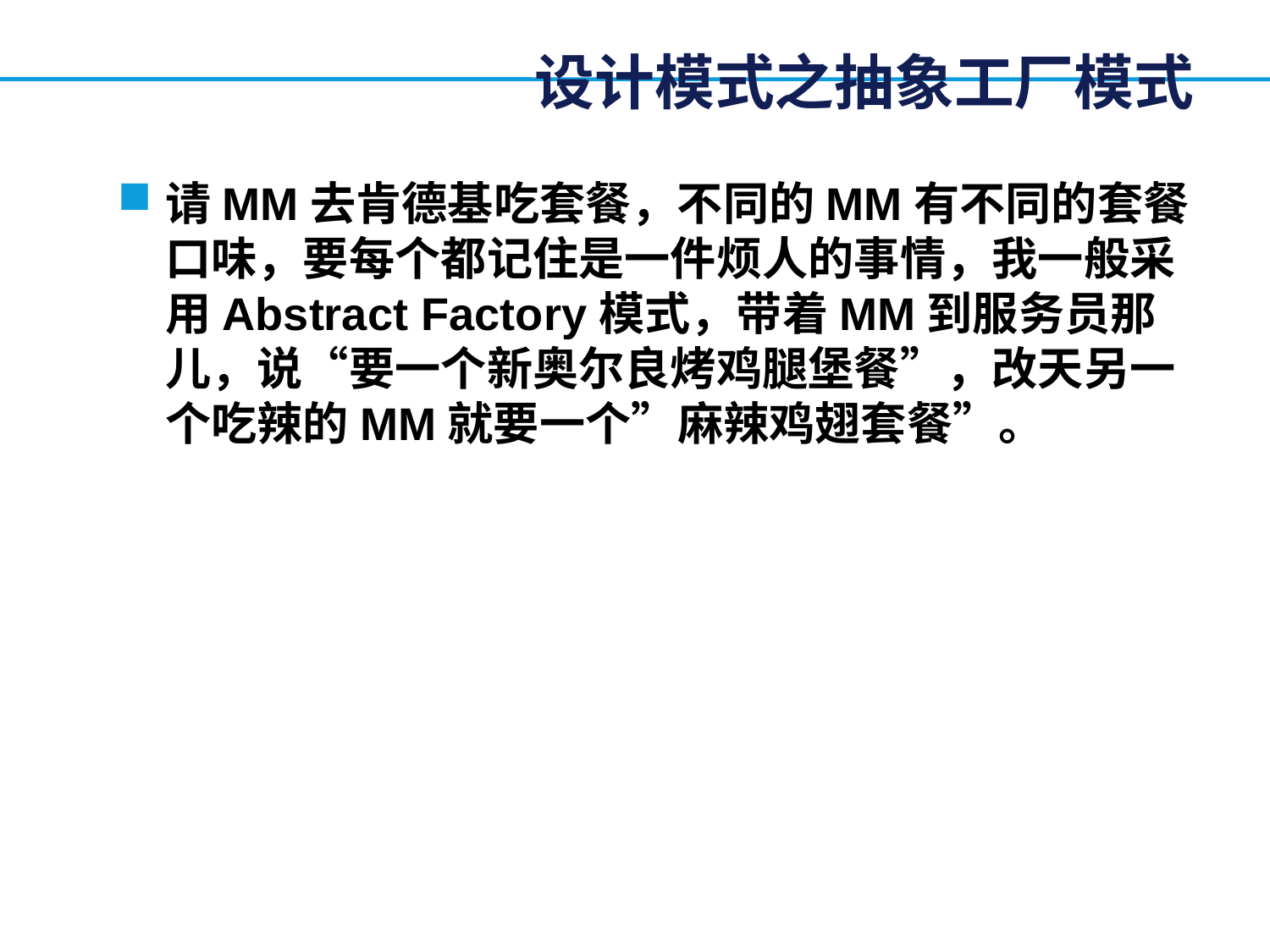

# 设计模式之抽象工厂模式
请MM去肯德基吃套餐，不同的MM有不同的套餐口味，要每个都记住是一件烦人的事情，我一般采用Abstract Factory模式，带着MM到服务员那儿，说“要一个新奥尔良烤鸡腿堡餐”，改天另一个吃辣的MM就要一个”麻辣鸡翅套餐”。